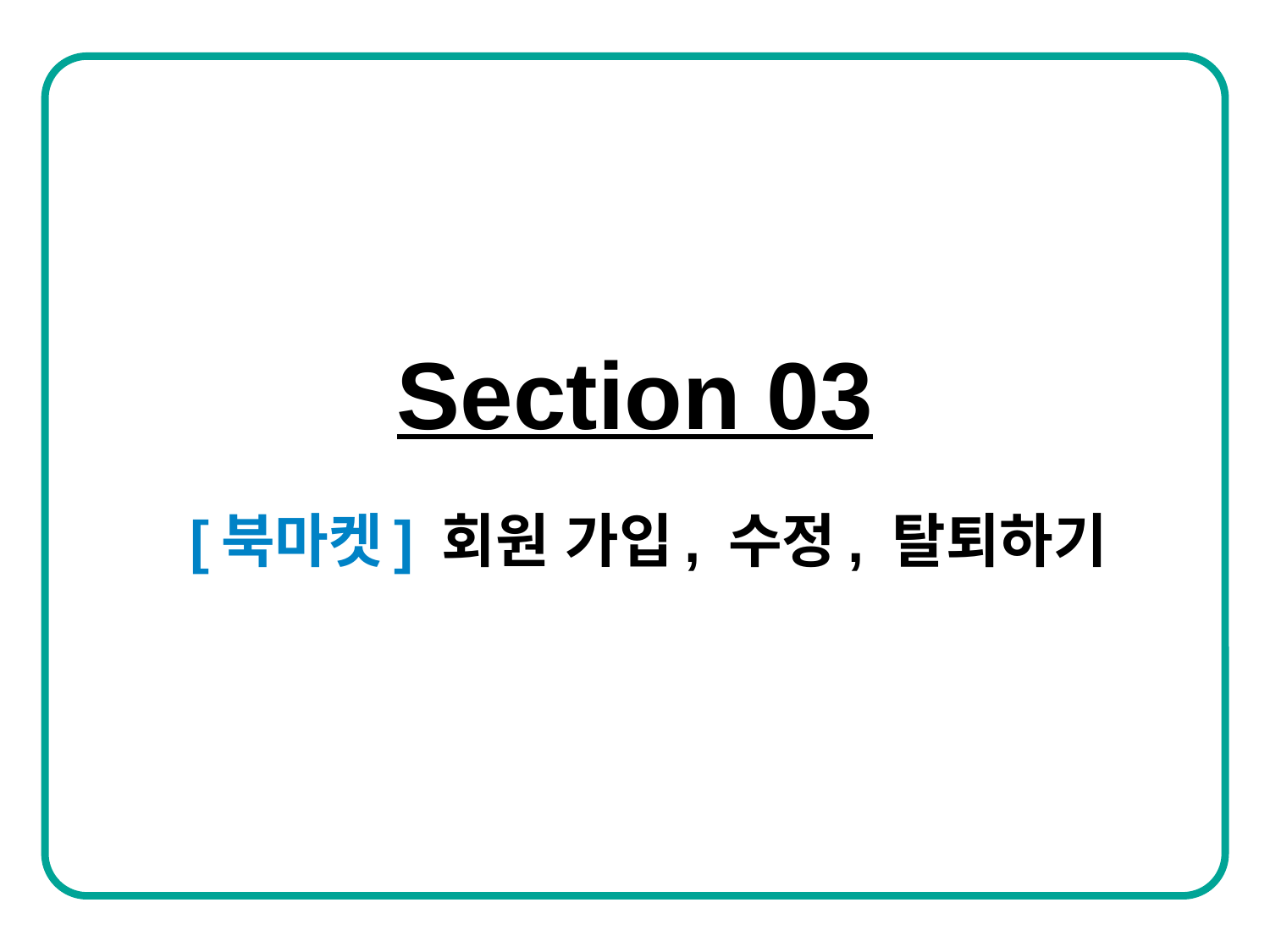

Section 03
[북마켓] 회원 가입, 수정, 탈퇴하기